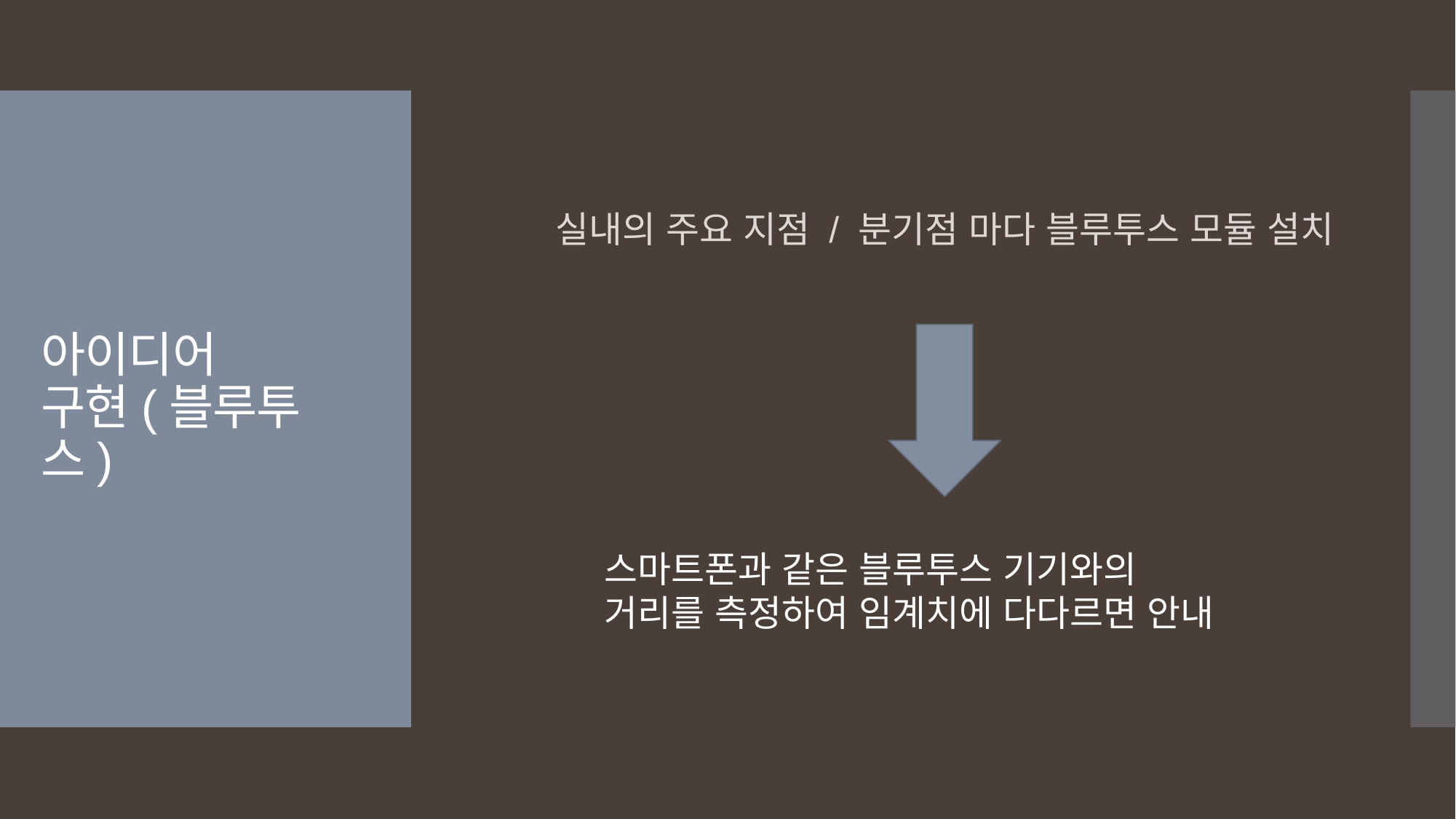

# 아이디어 구현(블루투스)
실내의 주요 지점 / 분기점 마다 블루투스 모듈 설치

스마트폰과 같은 블루투스 기기와의
거리를 측정하여 임계치에 다다르면 안내